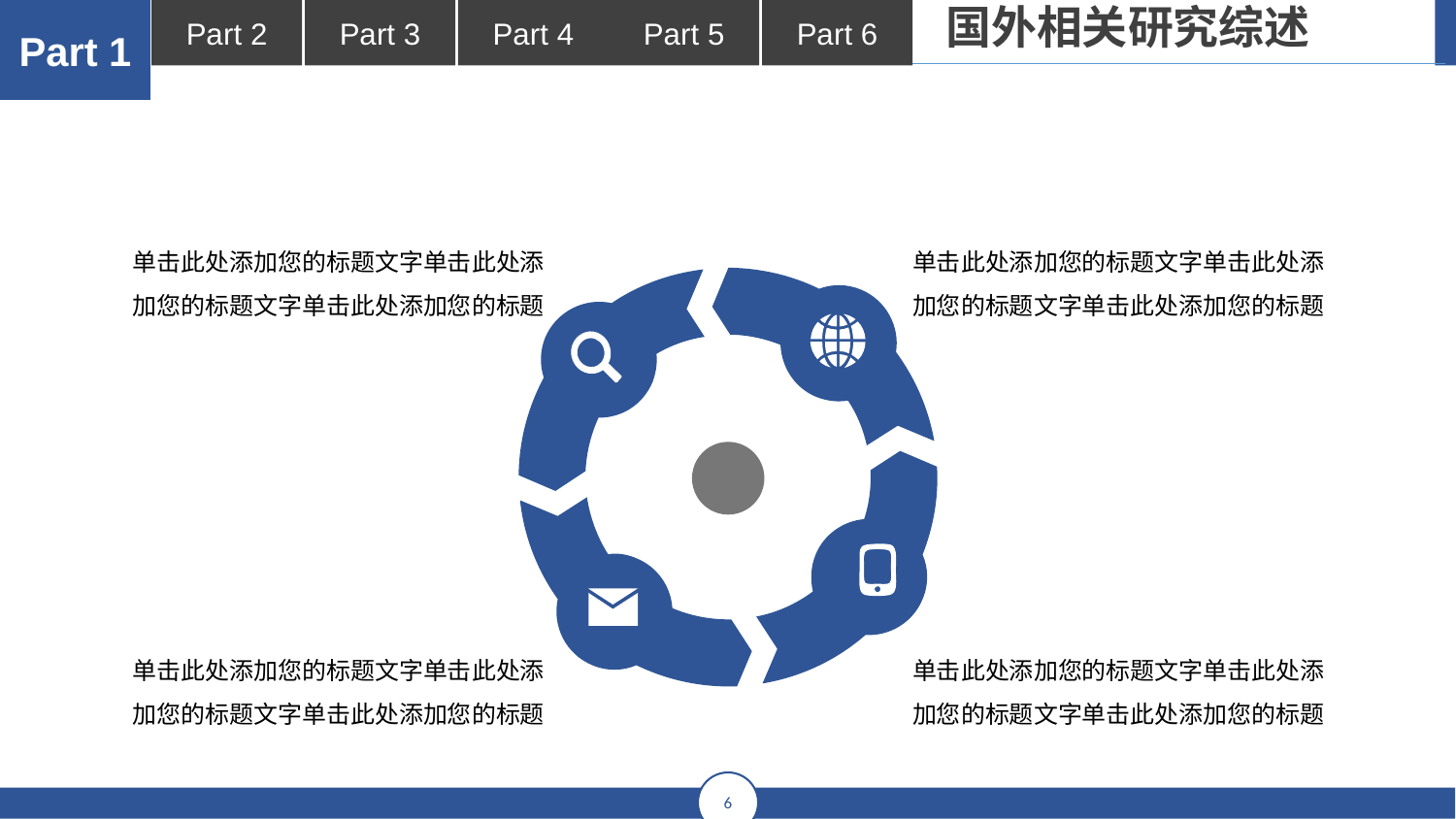

国外相关研究综述
单击此处添加您的标题文字单击此处添加您的标题文字单击此处添加您的标题
单击此处添加您的标题文字单击此处添加您的标题文字单击此处添加您的标题

单击此处添加您的标题文字单击此处添加您的标题文字单击此处添加您的标题
单击此处添加您的标题文字单击此处添加您的标题文字单击此处添加您的标题
延时符